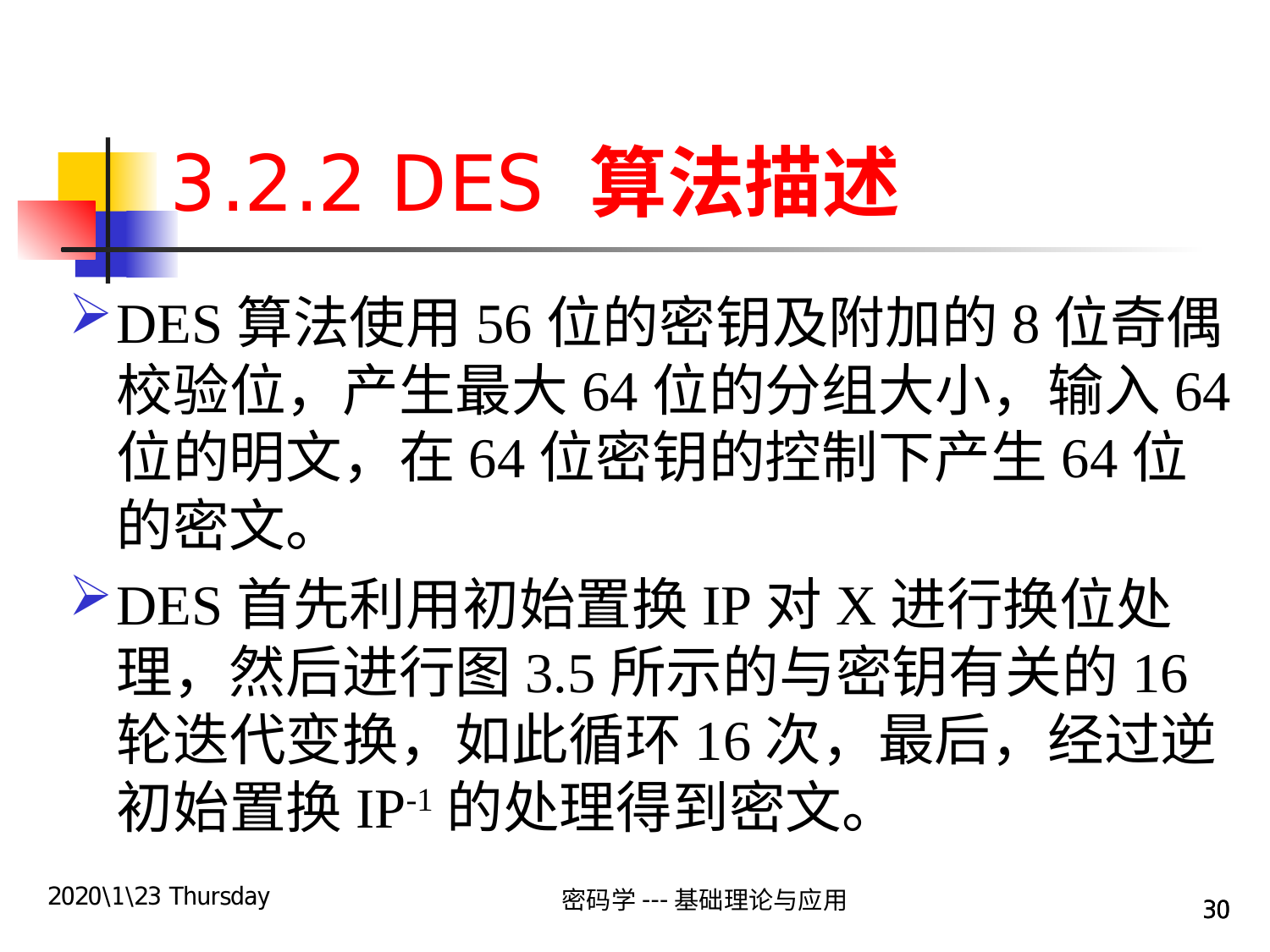

30
# 3.2.2 DES 算法描述
DES算法使用56位的密钥及附加的8位奇偶校验位，产生最大64位的分组大小，输入64位的明文，在64位密钥的控制下产生64位的密文。
DES首先利用初始置换IP对X进行换位处理，然后进行图3.5所示的与密钥有关的16轮迭代变换，如此循环16次，最后，经过逆初始置换IP-1的处理得到密文。
密码学---基础理论与应用
2020\1\23 Thursday
30